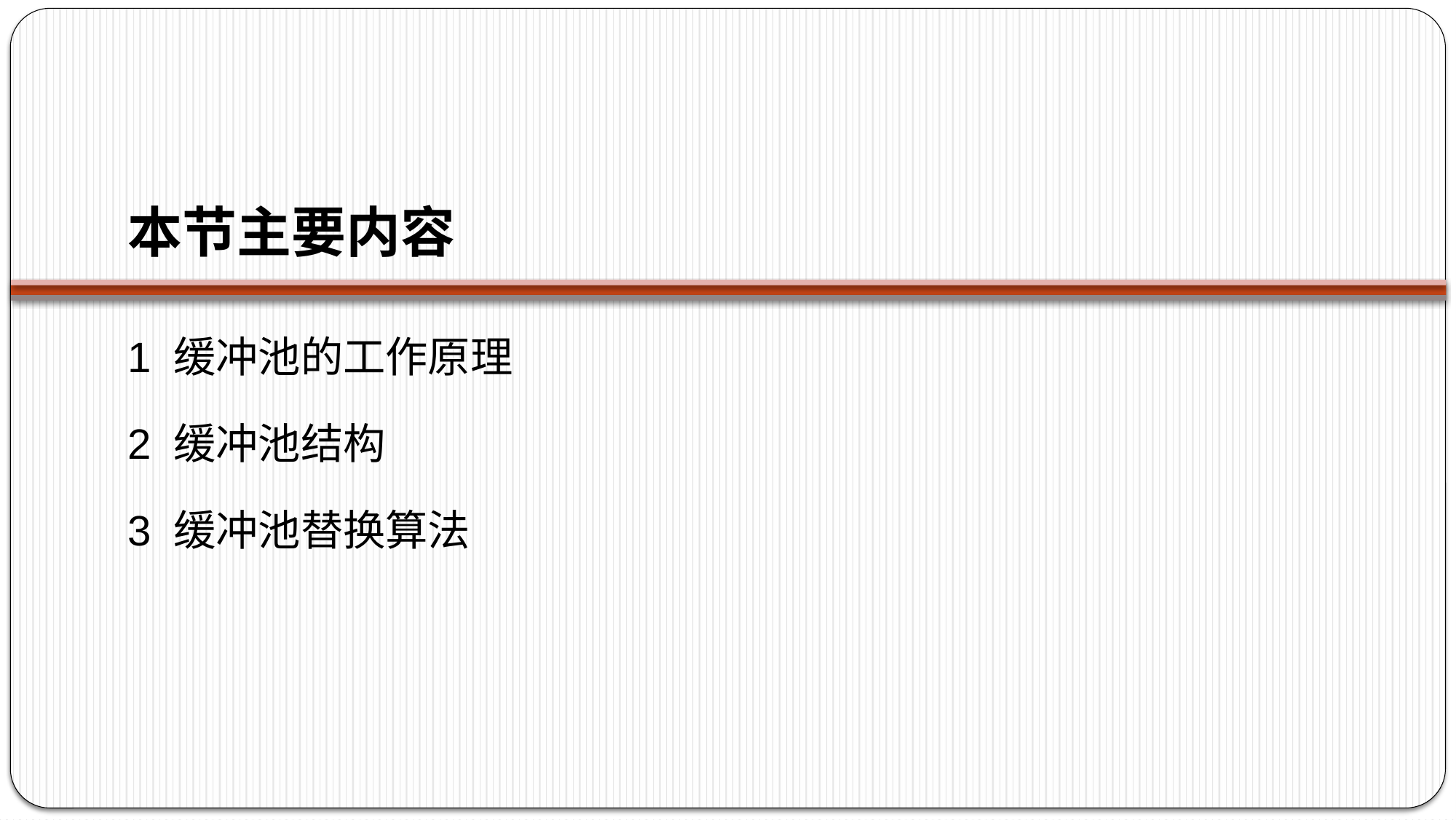

# 本节主要内容
1 缓冲池的工作原理
2 缓冲池结构
3 缓冲池替换算法